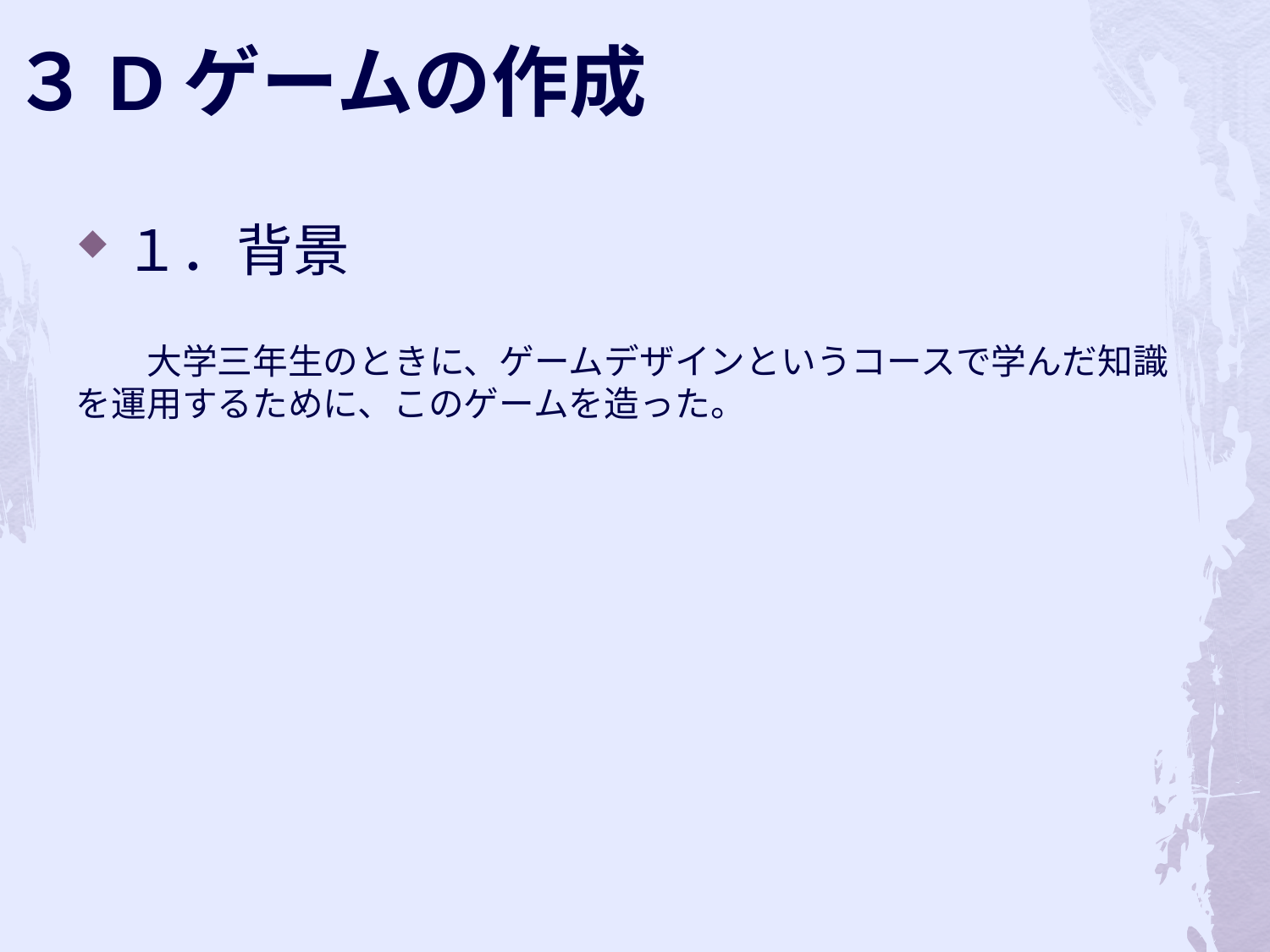

３Dゲームの作成
１．背景

　　大学三年生のときに、ゲームデザインというコースで学んだ知識を運用するために、このゲームを造った。